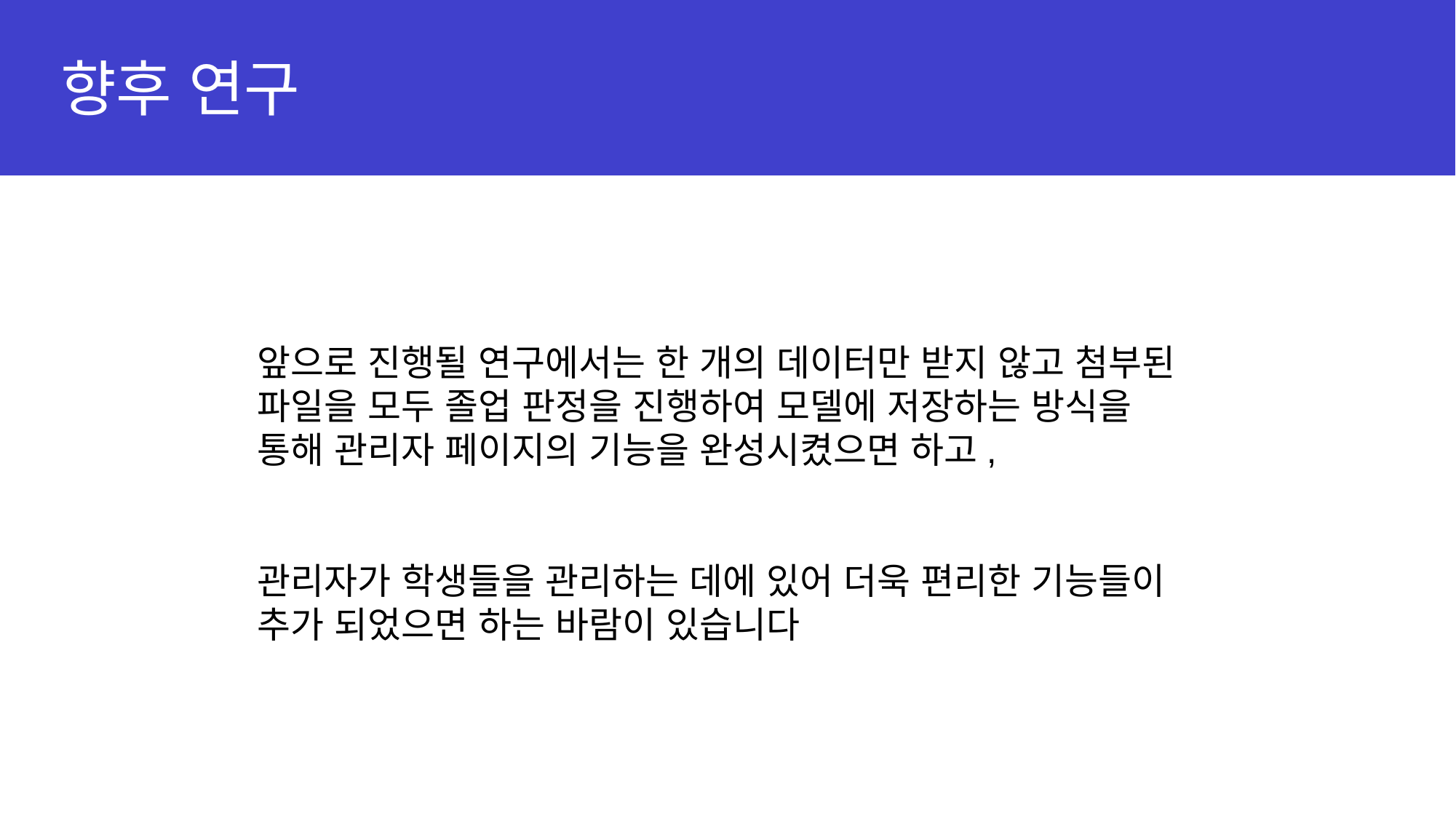

향후 연구
앞으로 진행될 연구에서는 한 개의 데이터만 받지 않고 첨부된 파일을 모두 졸업 판정을 진행하여 모델에 저장하는 방식을 통해 관리자 페이지의 기능을 완성시켰으면 하고,

관리자가 학생들을 관리하는 데에 있어 더욱 편리한 기능들이 추가 되었으면 하는 바람이 있습니다